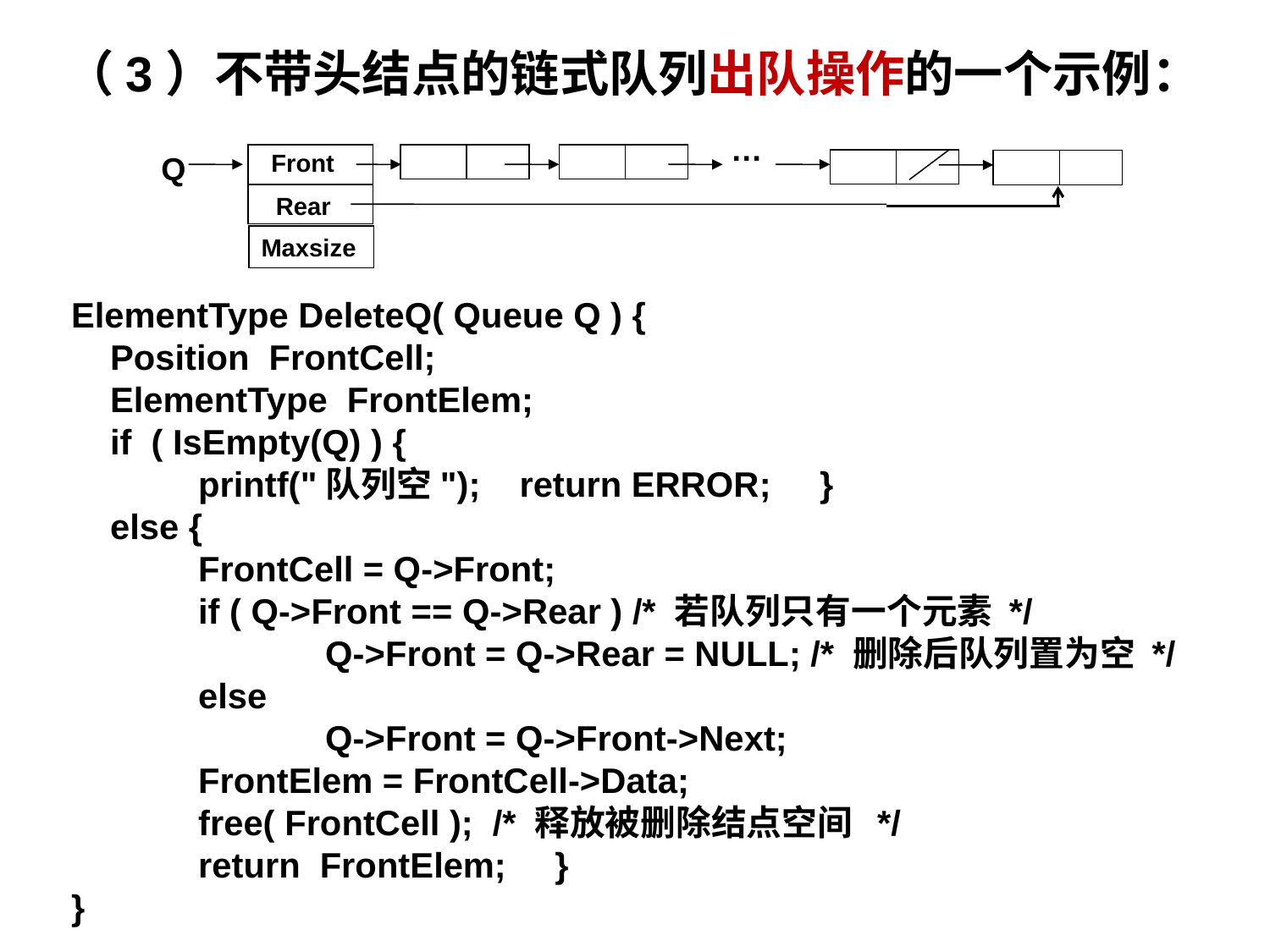

（3）不带头结点的链式队列出队操作的一个示例：
…
Front
Q

Rear
Maxsize

ElementType DeleteQ( Queue Q ) {
    Position  FrontCell;
    ElementType  FrontElem;
    if  ( IsEmpty(Q) ) {
	printf("队列空");    return ERROR;     }
    else {
	FrontCell = Q->Front;
	if ( Q->Front == Q->Rear ) /* 若队列只有一个元素 */
		Q->Front = Q->Rear = NULL; /* 删除后队列置为空 */
	else
		Q->Front = Q->Front->Next;
	FrontElem = FrontCell->Data;
	free( FrontCell );  /* 释放被删除结点空间  */
	return  FrontElem;     }
}